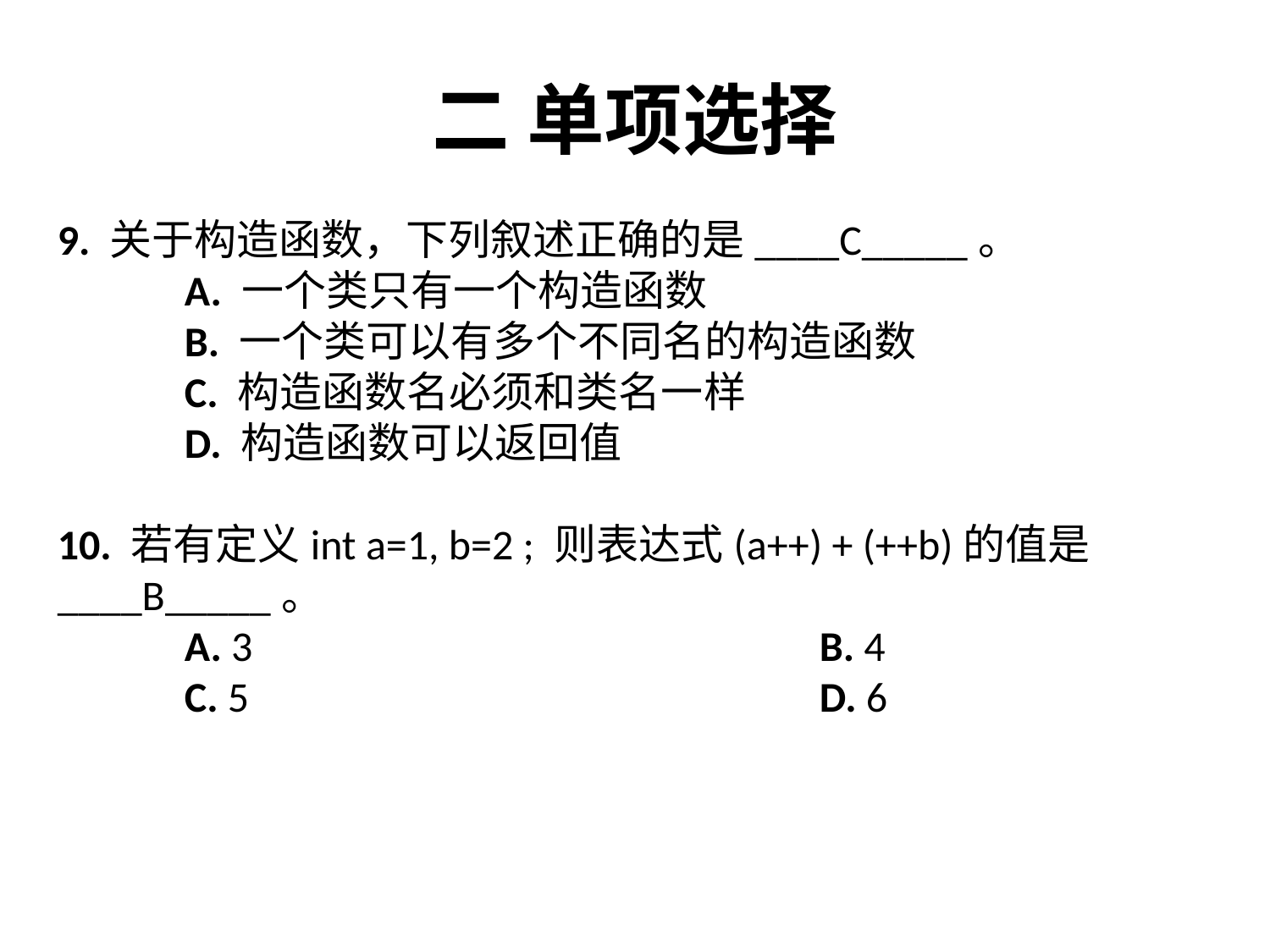

# 二 单项选择
9. 关于构造函数，下列叙述正确的是____C_____。
	A. 一个类只有一个构造函数
	B. 一个类可以有多个不同名的构造函数
	C. 构造函数名必须和类名一样
	D. 构造函数可以返回值

10. 若有定义int a=1, b=2 ; 则表达式(a++) + (++b)的值是____B_____。
	A. 3            			 	B. 4
	C. 5					D. 6